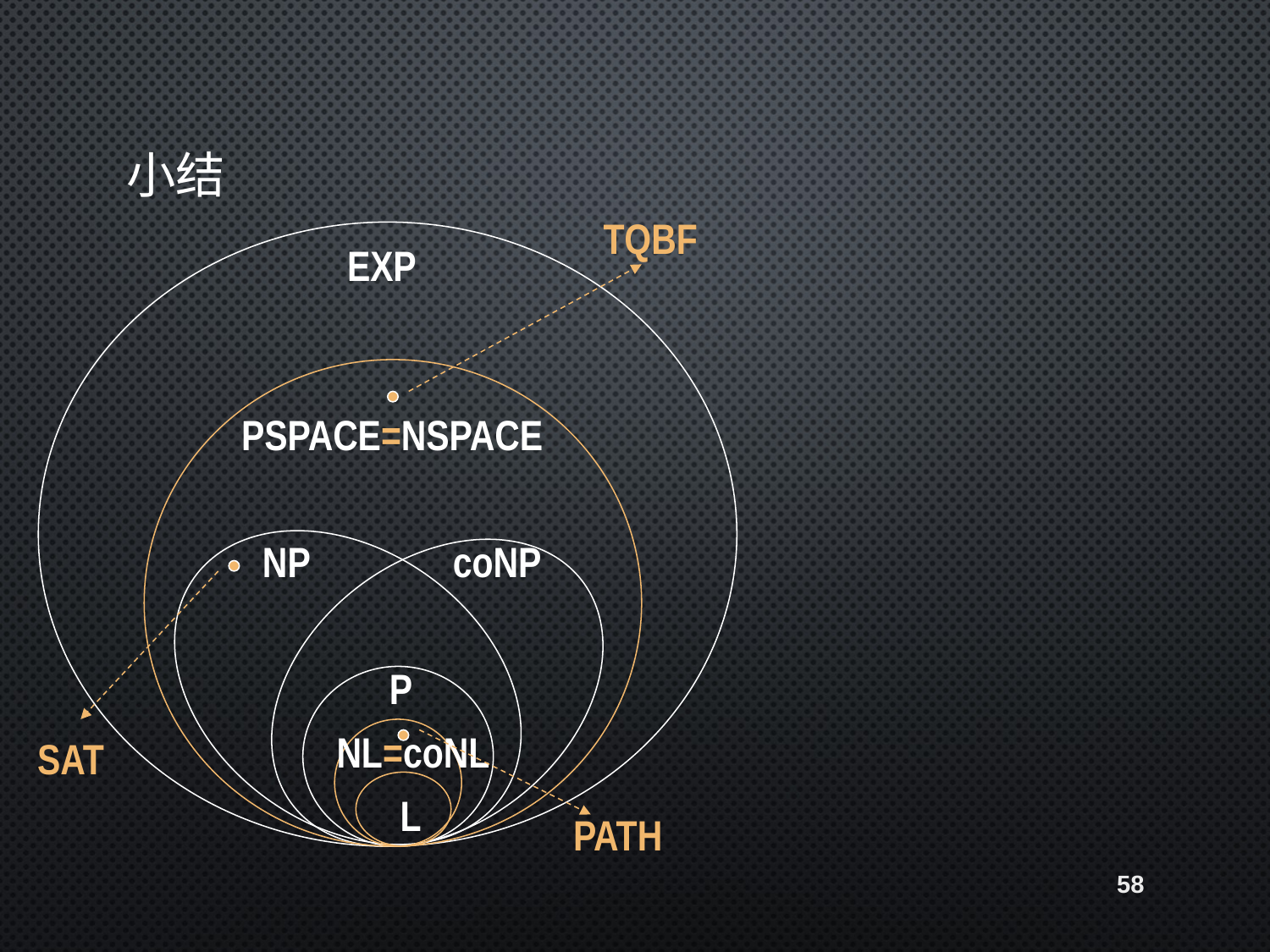

# 小结
TQBF

EXP

PSPACE=NSPACE

NP
coNP

P

NL=coNL

SAT

L
PATH
58